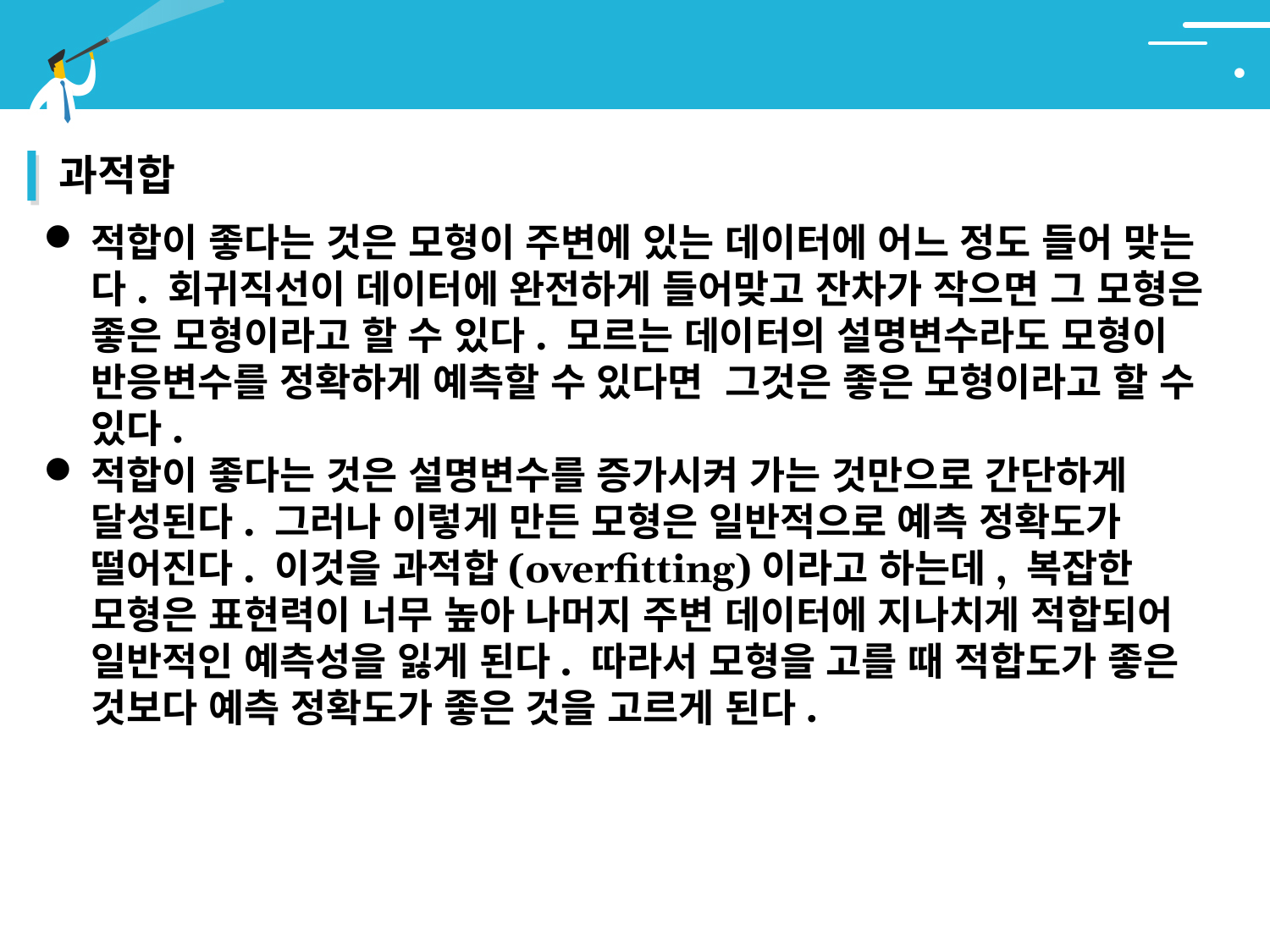

# 5. 모형의 선택
과적합

적합이 좋다는 것은 모형이 주변에 있는 데이터에 어느 정도 들어 맞는다. 회귀직선이 데이터에 완전하게 들어맞고 잔차가 작으면 그 모형은 좋은 모형이라고 할 수 있다. 모르는 데이터의 설명변수라도 모형이 반응변수를 정확하게 예측할 수 있다면  그것은 좋은 모형이라고 할 수 있다.
적합이 좋다는 것은 설명변수를 증가시켜 가는 것만으로 간단하게 달성된다. 그러나 이렇게 만든 모형은 일반적으로 예측 정확도가 떨어진다. 이것을 과적합(overfitting)이라고 하는데, 복잡한 모형은 표현력이 너무 높아 나머지 주변 데이터에 지나치게 적합되어 일반적인 예측성을 잃게 된다. 따라서 모형을 고를 때 적합도가 좋은 것보다 예측 정확도가 좋은 것을 고르게 된다.